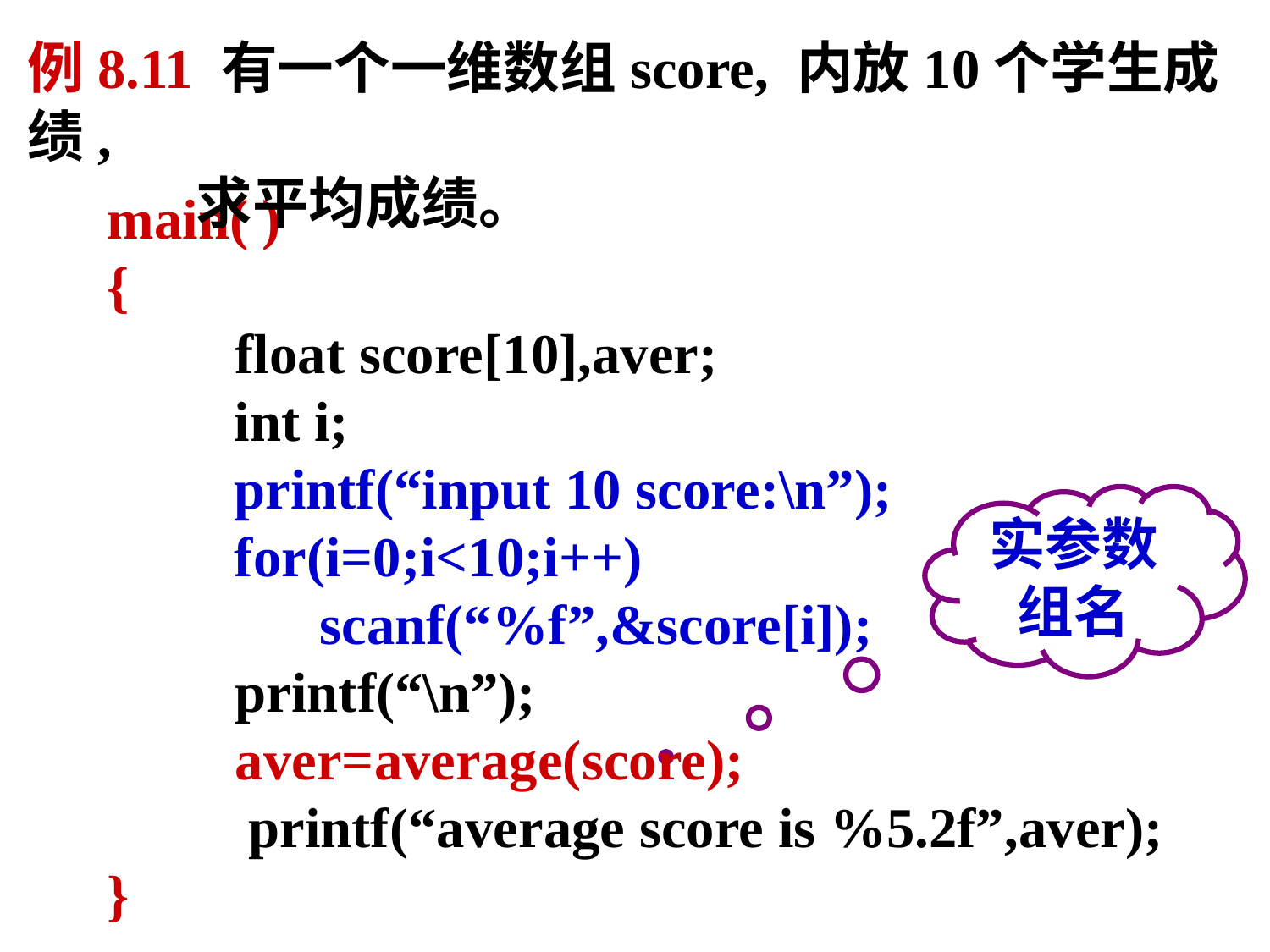

例8.11 有一个一维数组score, 内放10个学生成绩,
            求平均成绩。
main( )
{
         float score[10],aver;
	int i;
	printf(“input 10 score:\n”);
	for(i=0;i<10;i++)
	      scanf(“%f”,&score[i]);
         printf(“\n”);
         aver=average(score);
	 printf(“average score is %5.2f”,aver);
}
实参数组名